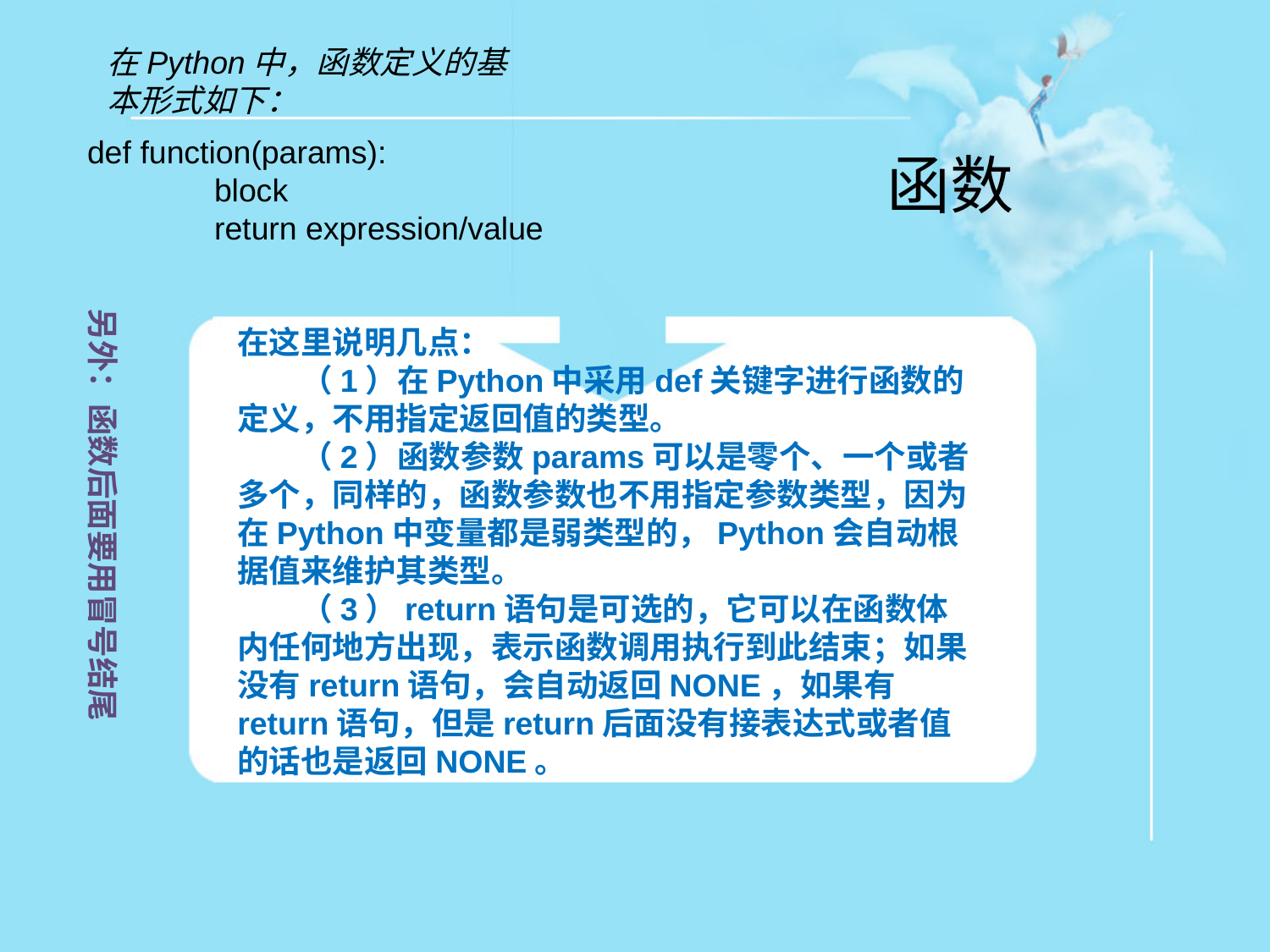

在Python中，函数定义的基本形式如下：
def function(params):
	block
	return expression/value
函数
另外：函数后面要用冒号结尾
在这里说明几点：
　　（1）在Python中采用def关键字进行函数的定义，不用指定返回值的类型。
　　（2）函数参数params可以是零个、一个或者多个，同样的，函数参数也不用指定参数类型，因为在Python中变量都是弱类型的，Python会自动根据值来维护其类型。
　　（3）return语句是可选的，它可以在函数体内任何地方出现，表示函数调用执行到此结束；如果没有return语句，会自动返回NONE，如果有return语句，但是return后面没有接表达式或者值的话也是返回NONE。